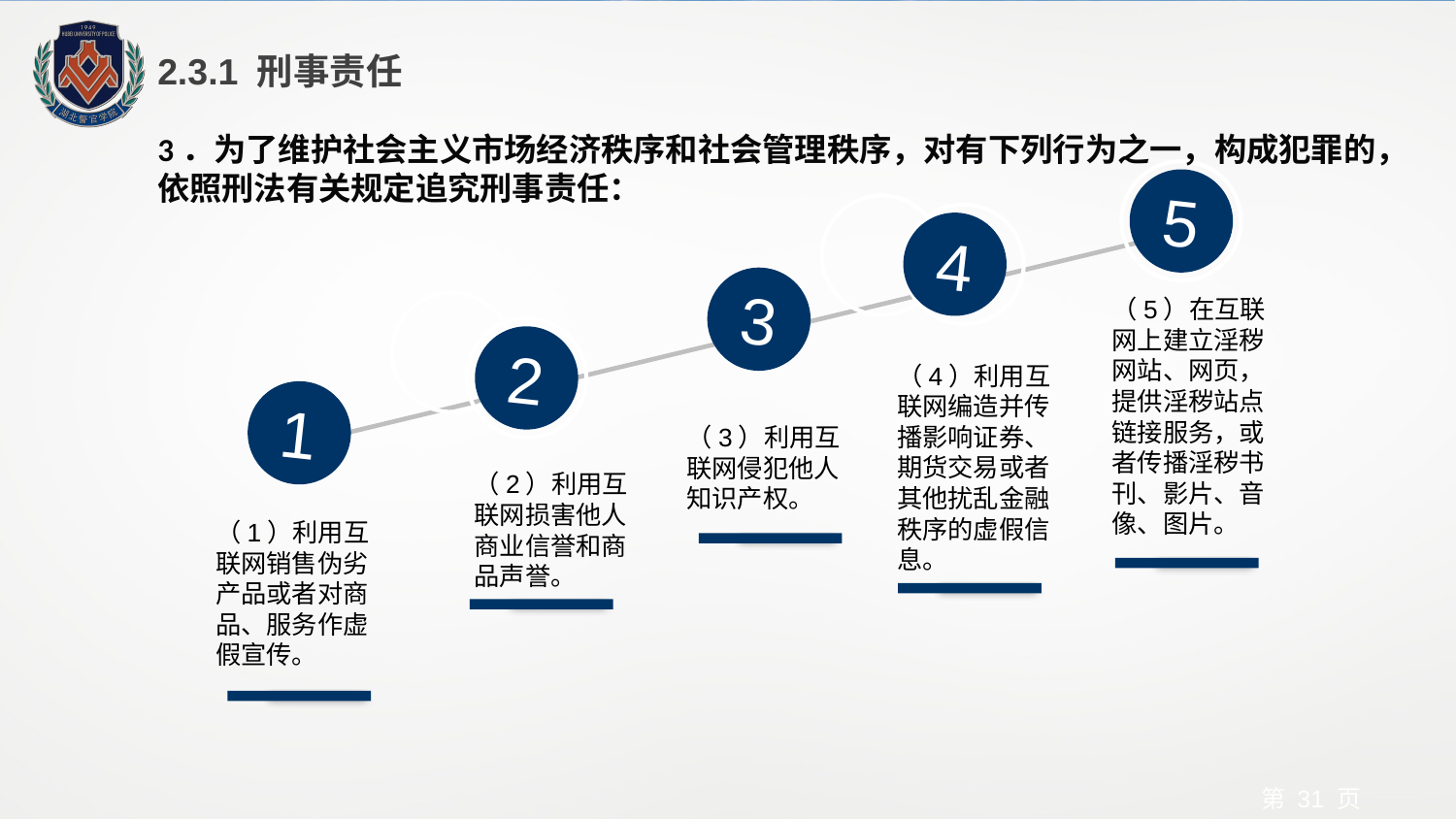

2.3.1 刑事责任
3．为了维护社会主义市场经济秩序和社会管理秩序，对有下列行为之一，构成犯罪的，依照刑法有关规定追究刑事责任：

5

3

4

1
（5）在互联网上建立淫秽网站、网页，提供淫秽站点链接服务，或者传播淫秽书刊、影片、音像、图片。

2
（4）利用互联网编造并传播影响证券、期货交易或者其他扰乱金融秩序的虚假信息。

（3）利用互联网侵犯他人知识产权。

（2）利用互联网损害他人商业信誉和商品声誉。

（1）利用互联网销售伪劣产品或者对商品、服务作虚假宣传。